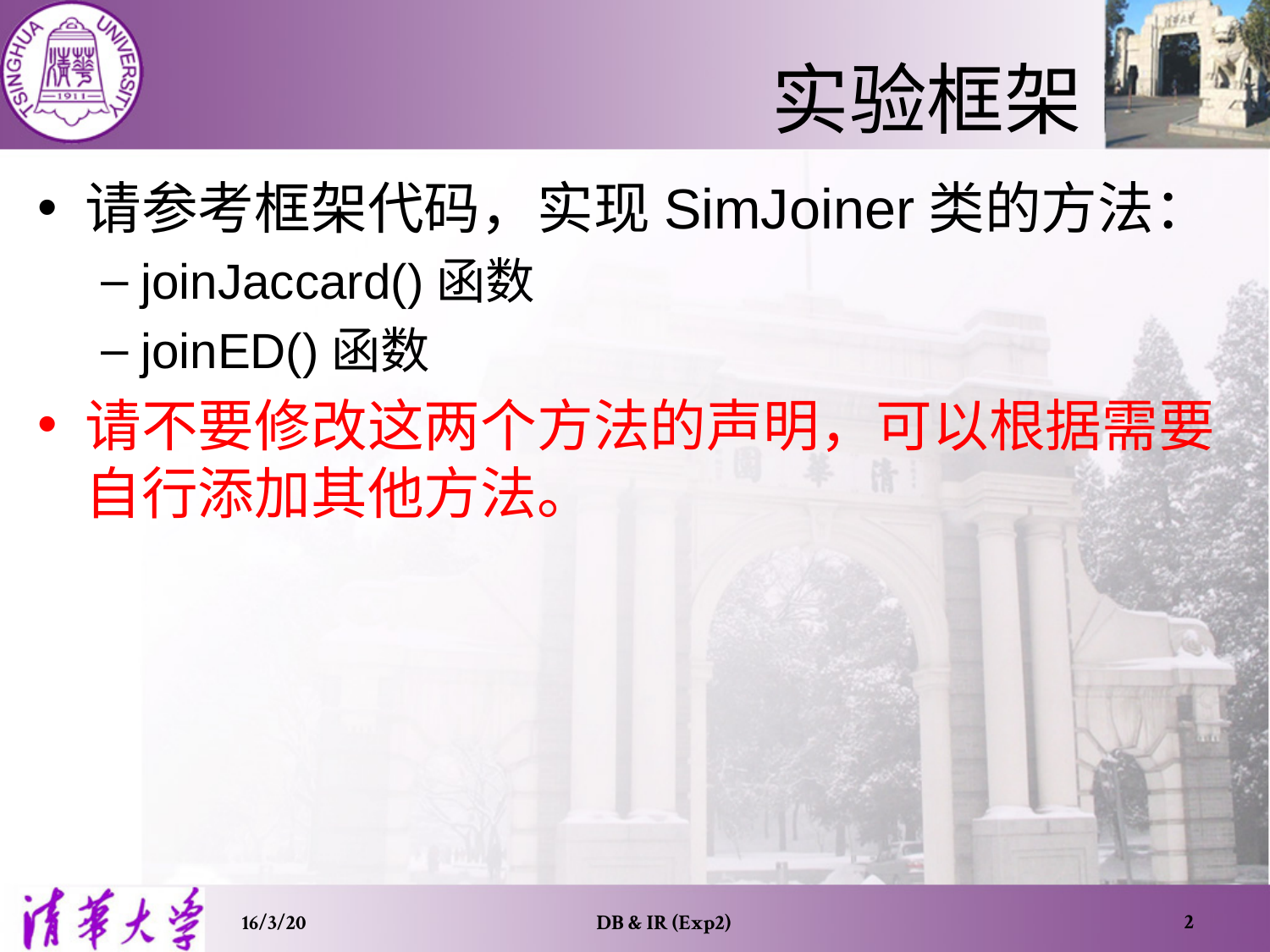

# 实验框架
请参考框架代码，实现SimJoiner类的方法：
joinJaccard()函数
joinED()函数
请不要修改这两个方法的声明，可以根据需要自行添加其他方法。

16/3/20
DB & IR (Exp2)
2